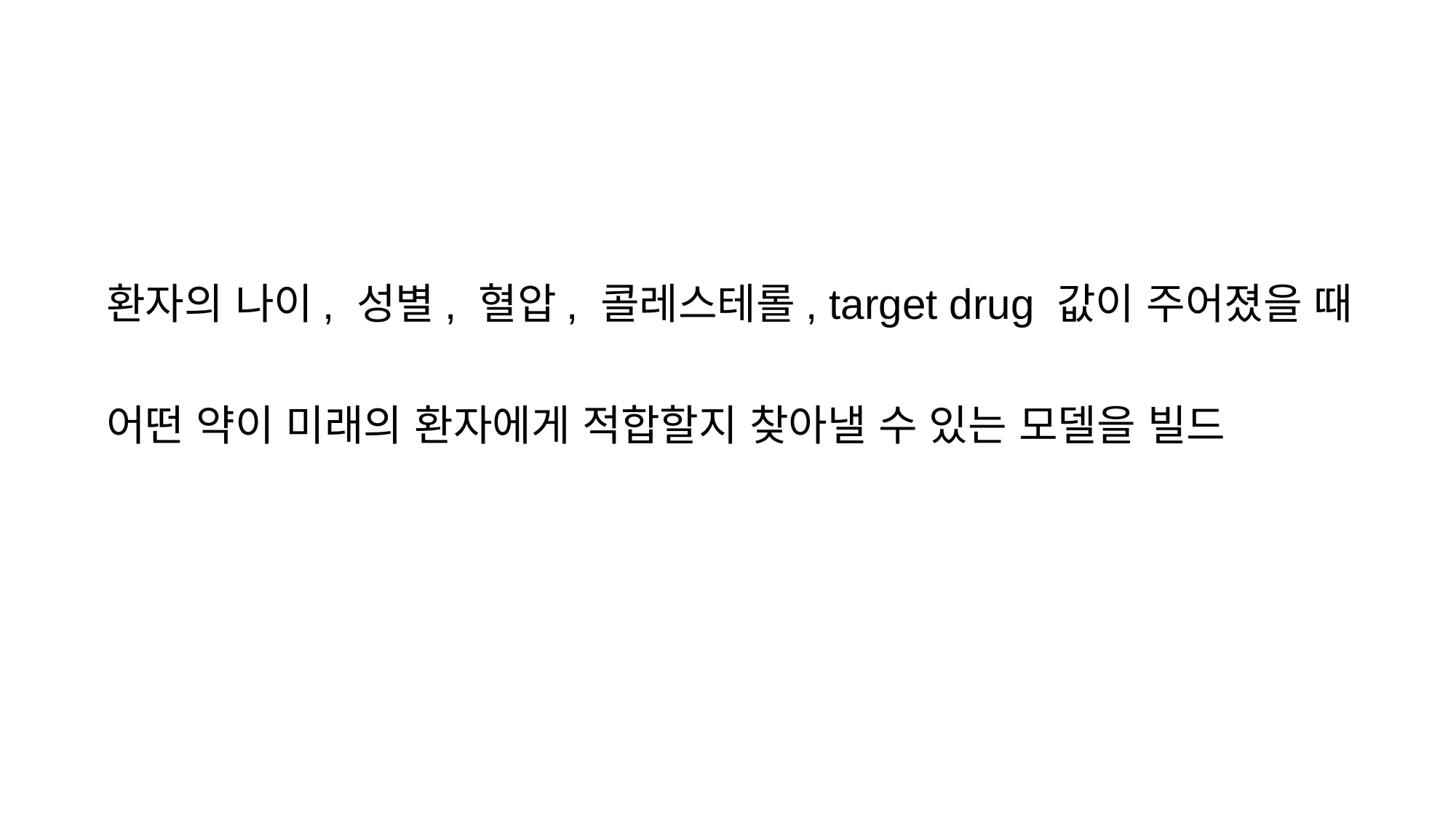

환자의 나이, 성별, 혈압, 콜레스테롤, target drug 값이 주어졌을 때

어떤 약이 미래의 환자에게 적합할지 찾아낼 수 있는 모델을 빌드